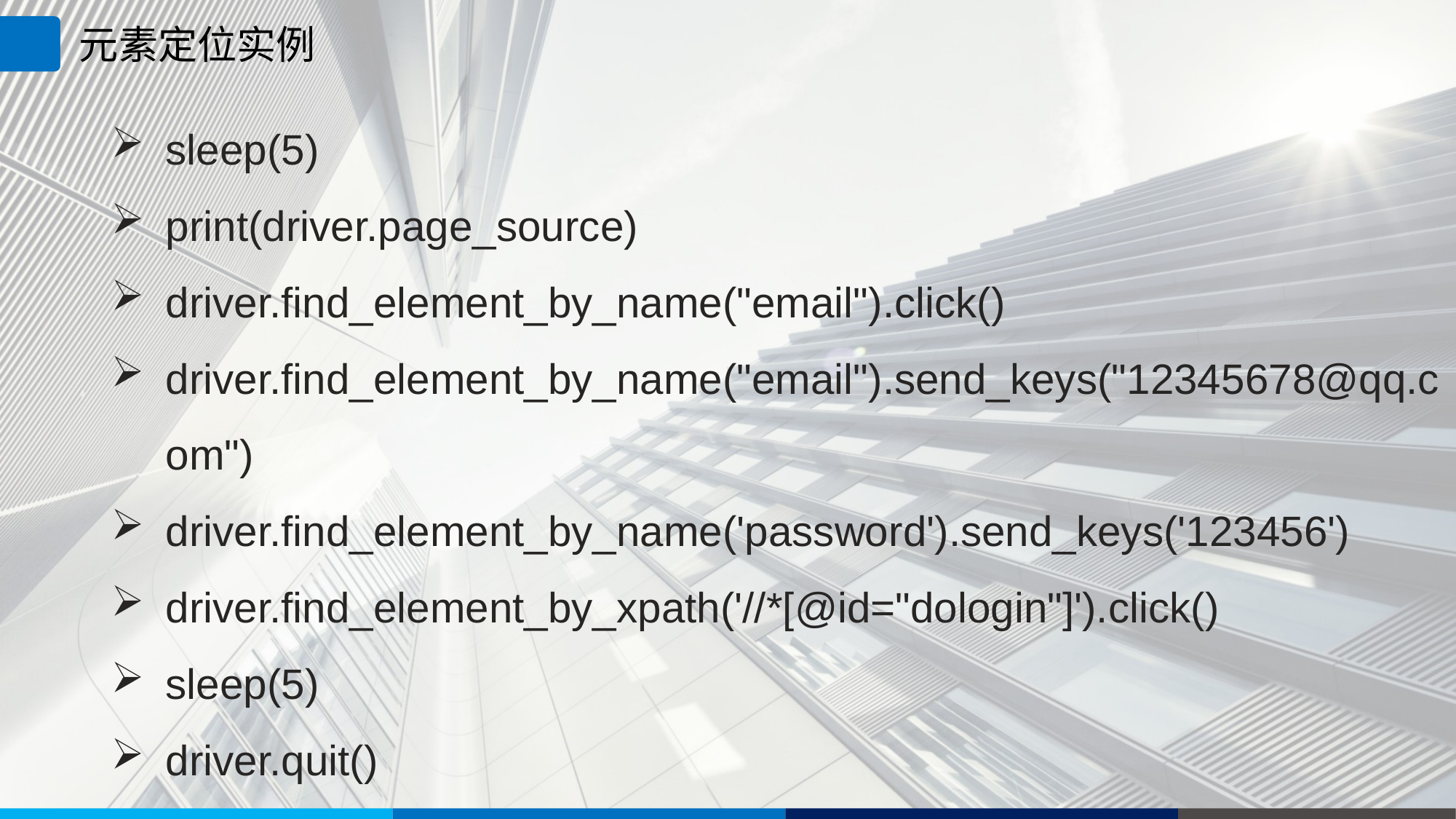

元素定位实例

sleep(5)
print(driver.page_source)
driver.find_element_by_name("email").click()
driver.find_element_by_name("email").send_keys("12345678@qq.com")
driver.find_element_by_name('password').send_keys('123456')
driver.find_element_by_xpath('//*[@id="dologin"]').click()
sleep(5)
driver.quit()